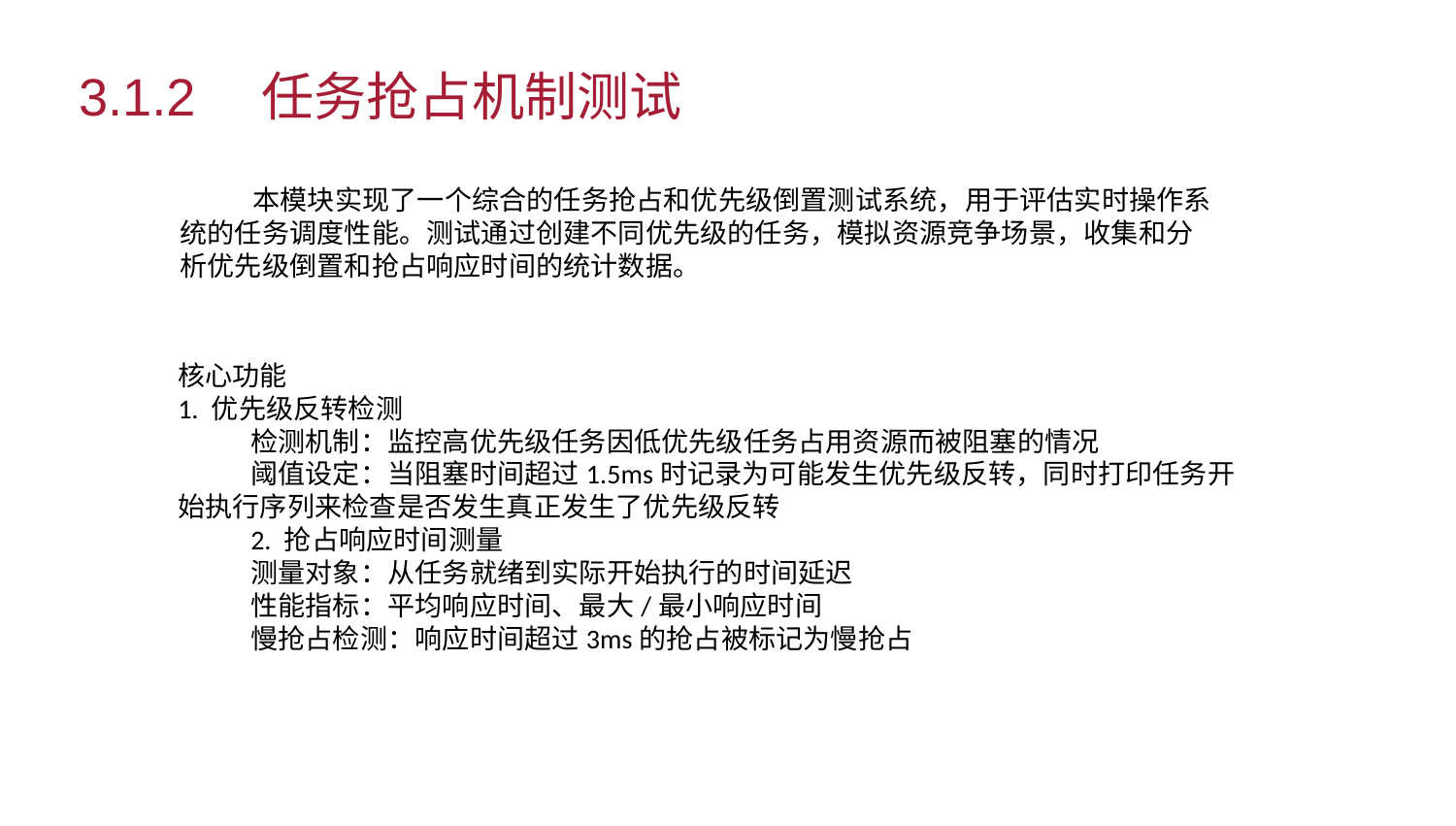

3.1.2　任务抢占机制测试
本模块实现了一个综合的任务抢占和优先级倒置测试系统，用于评估实时操作系统的任务调度性能。测试通过创建不同优先级的任务，模拟资源竞争场景，收集和分析优先级倒置和抢占响应时间的统计数据。
核心功能
1. 优先级反转检测
检测机制：监控高优先级任务因低优先级任务占用资源而被阻塞的情况
阈值设定：当阻塞时间超过1.5ms时记录为可能发生优先级反转，同时打印任务开始执行序列来检查是否发生真正发生了优先级反转
2. 抢占响应时间测量
测量对象：从任务就绪到实际开始执行的时间延迟
性能指标：平均响应时间、最大/最小响应时间
慢抢占检测：响应时间超过3ms的抢占被标记为慢抢占